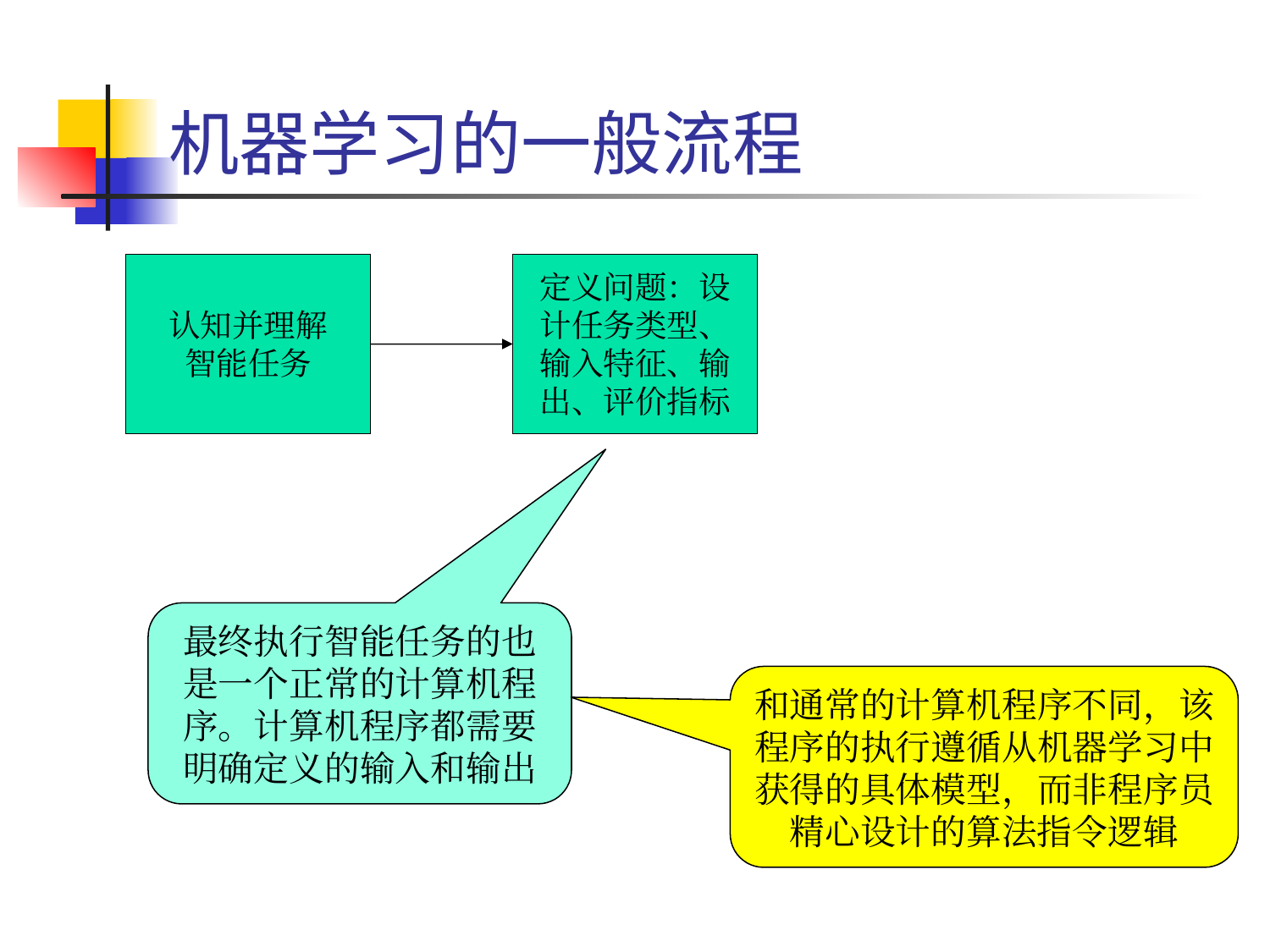

# 机器学习的一般流程
定义问题：设计任务类型、输入特征、输出、评价指标
认知并理解
智能任务
最终执行智能任务的也是一个正常的计算机程序。计算机程序都需要明确定义的输入和输出
和通常的计算机程序不同，该程序的执行遵循从机器学习中获得的具体模型，而非程序员精心设计的算法指令逻辑